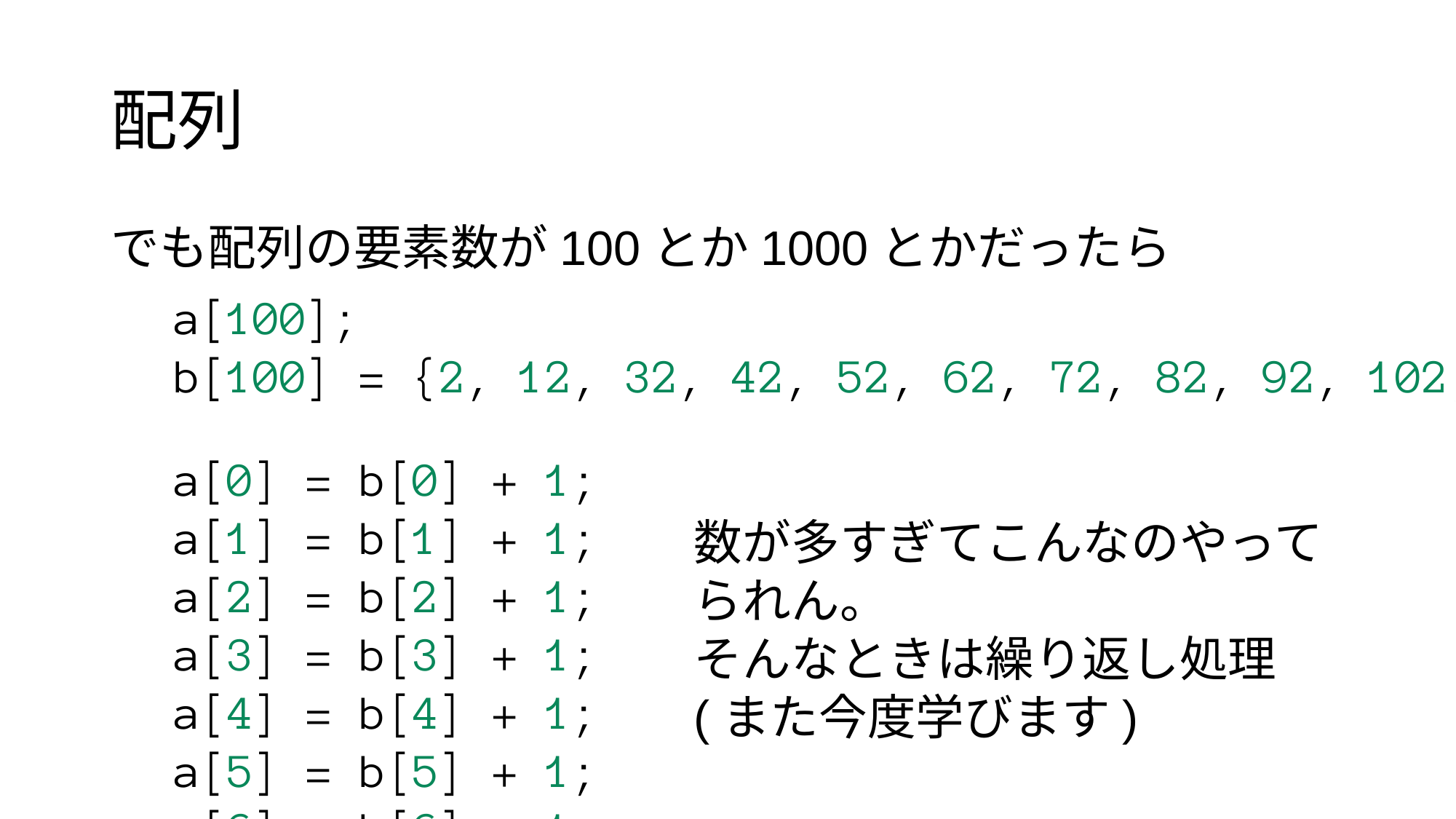

# 配列
でも配列の要素数が100とか1000とかだったら
a[100];
b[100] = {2, 12, 32, 42, 52, 62, 72, 82, 92, 102,
a[0] = b[0] + 1;
a[1] = b[1] + 1;
a[2] = b[2] + 1;
a[3] = b[3] + 1;
a[4] = b[4] + 1;
a[5] = b[5] + 1;
a[6] = b[6] + 1;
a[7] = b[7] + 1;
数が多すぎてこんなのやってられん。
そんなときは繰り返し処理(また今度学びます)